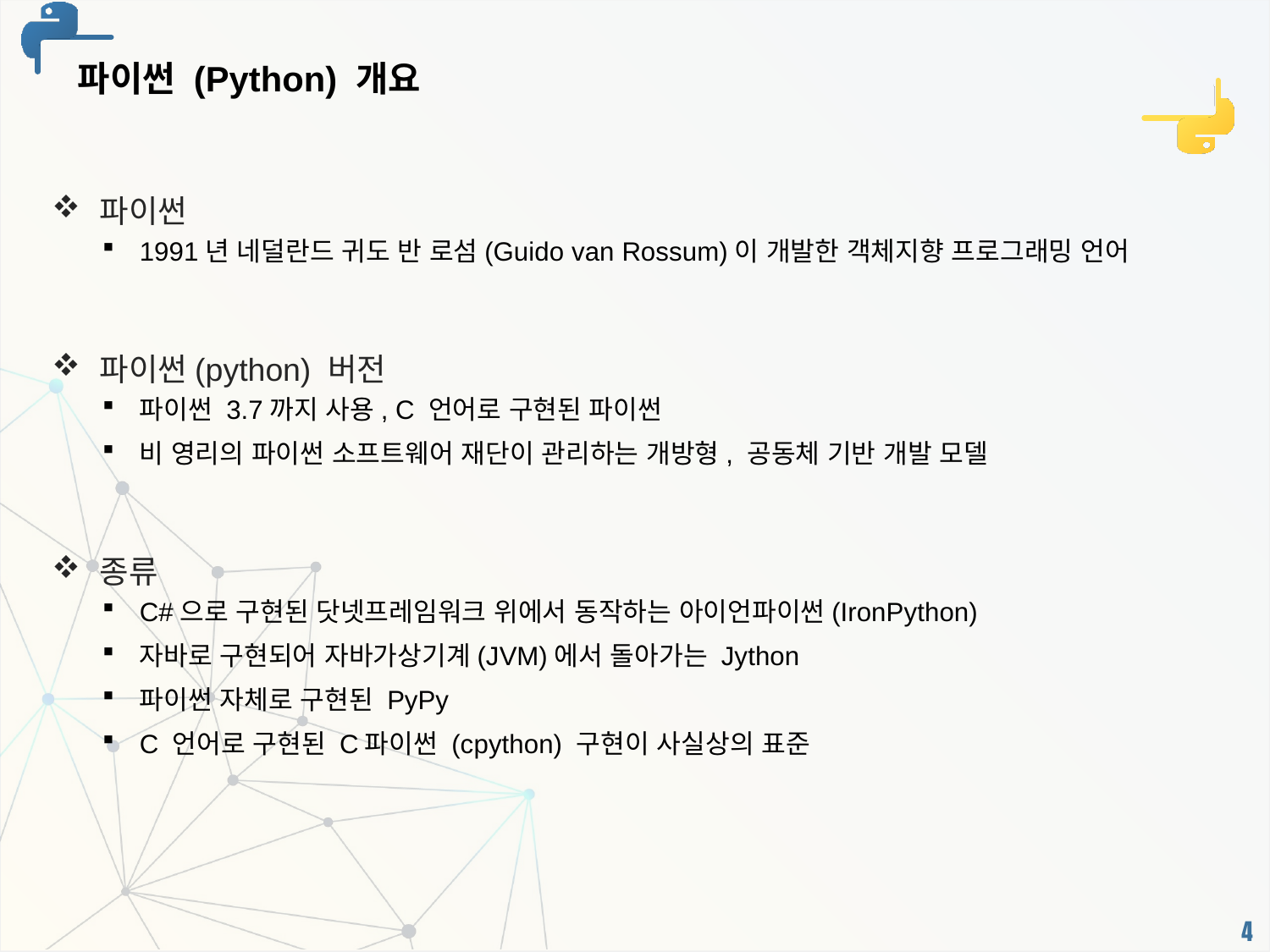

# 파이썬 (Python) 개요
파이썬
1991년 네덜란드 귀도 반 로섬(Guido van Rossum)이 개발한 객체지향 프로그래밍 언어

파이썬(python) 버전
파이썬 3.7까지 사용, C 언어로 구현된 파이썬
비 영리의 파이썬 소프트웨어 재단이 관리하는 개방형, 공동체 기반 개발 모델

종류
C#으로 구현된 닷넷프레임워크 위에서 동작하는 아이언파이썬(IronPython)
자바로 구현되어 자바가상기계(JVM)에서 돌아가는 Jython
파이썬 자체로 구현된 PyPy
C 언어로 구현된 C파이썬 (cpython) 구현이 사실상의 표준